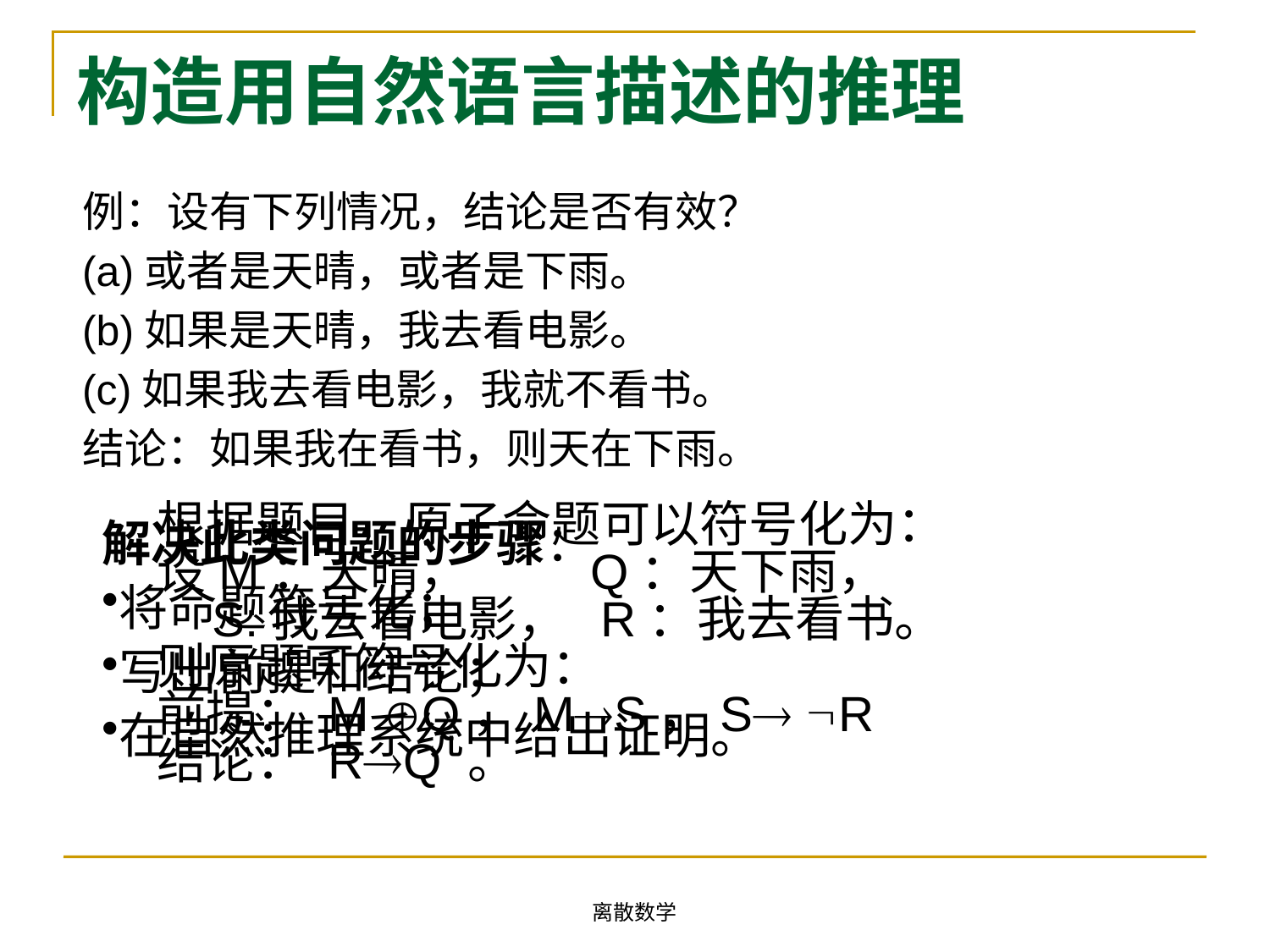

# 构造用自然语言描述的推理
例：设有下列情况，结论是否有效？
(a)或者是天晴，或者是下雨。
(b)如果是天晴，我去看电影。
(c)如果我去看电影，我就不看书。
结论：如果我在看书，则天在下雨。

根据题目，原子命题可以符号化为：
设M：天晴，          Q：天下雨，
    S:我去看电影，  R：我去看书。
则原题可符号化为：
前提： M ⊕Q，M→S，S→ ¬R
结论： R→Q 。
解决此类问题的步骤：
将命题符号化；
写出前提和结论；
在自然推理系统中给出证明。

26
离散数学